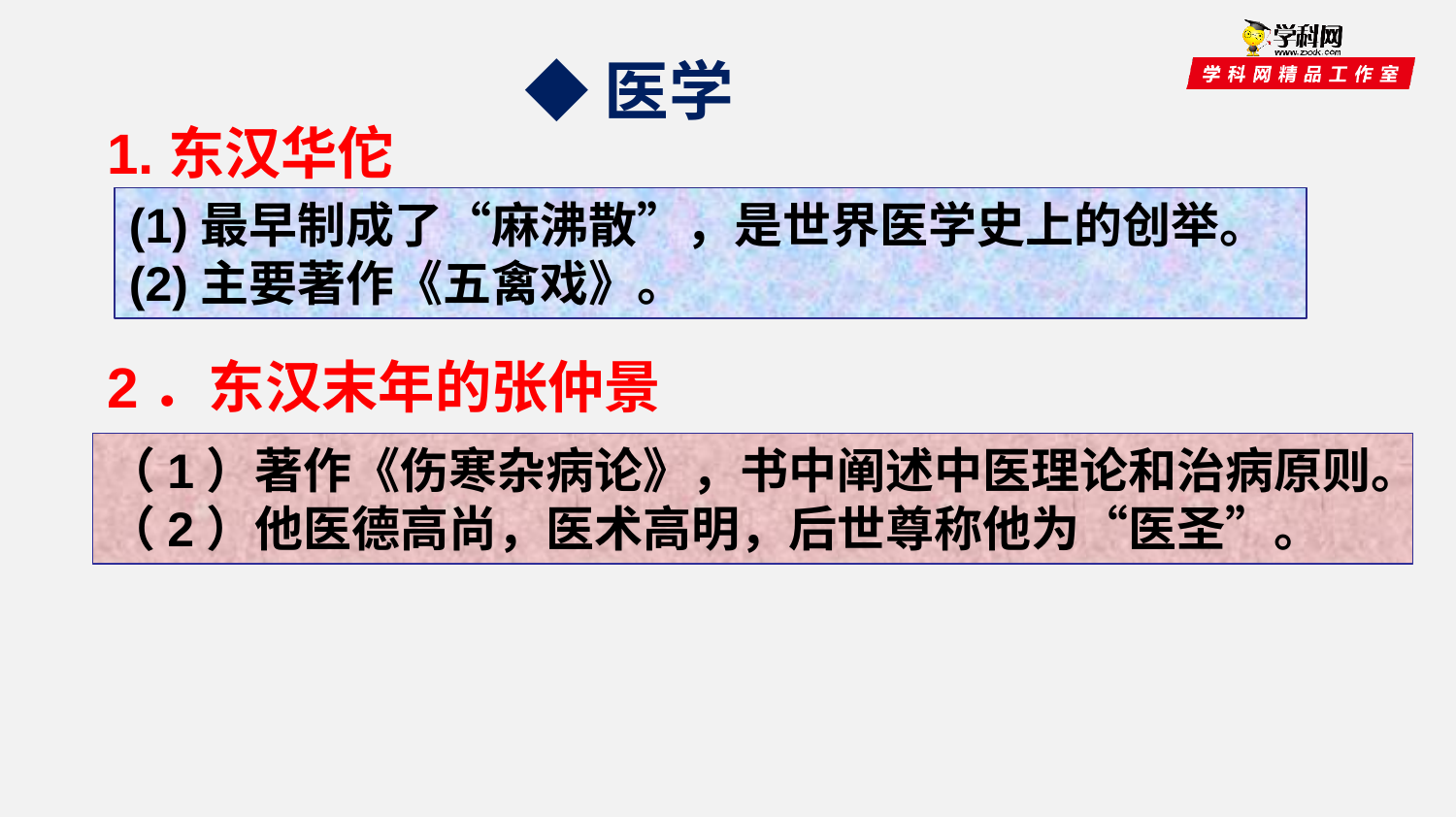

◆医学
1.东汉华佗
(1)最早制成了“麻沸散”，是世界医学史上的创举。(2)主要著作《五禽戏》。
2．东汉末年的张仲景
（1）著作《伤寒杂病论》，书中阐述中医理论和治病原则。
（2）他医德高尚，医术高明，后世尊称他为“医圣”。